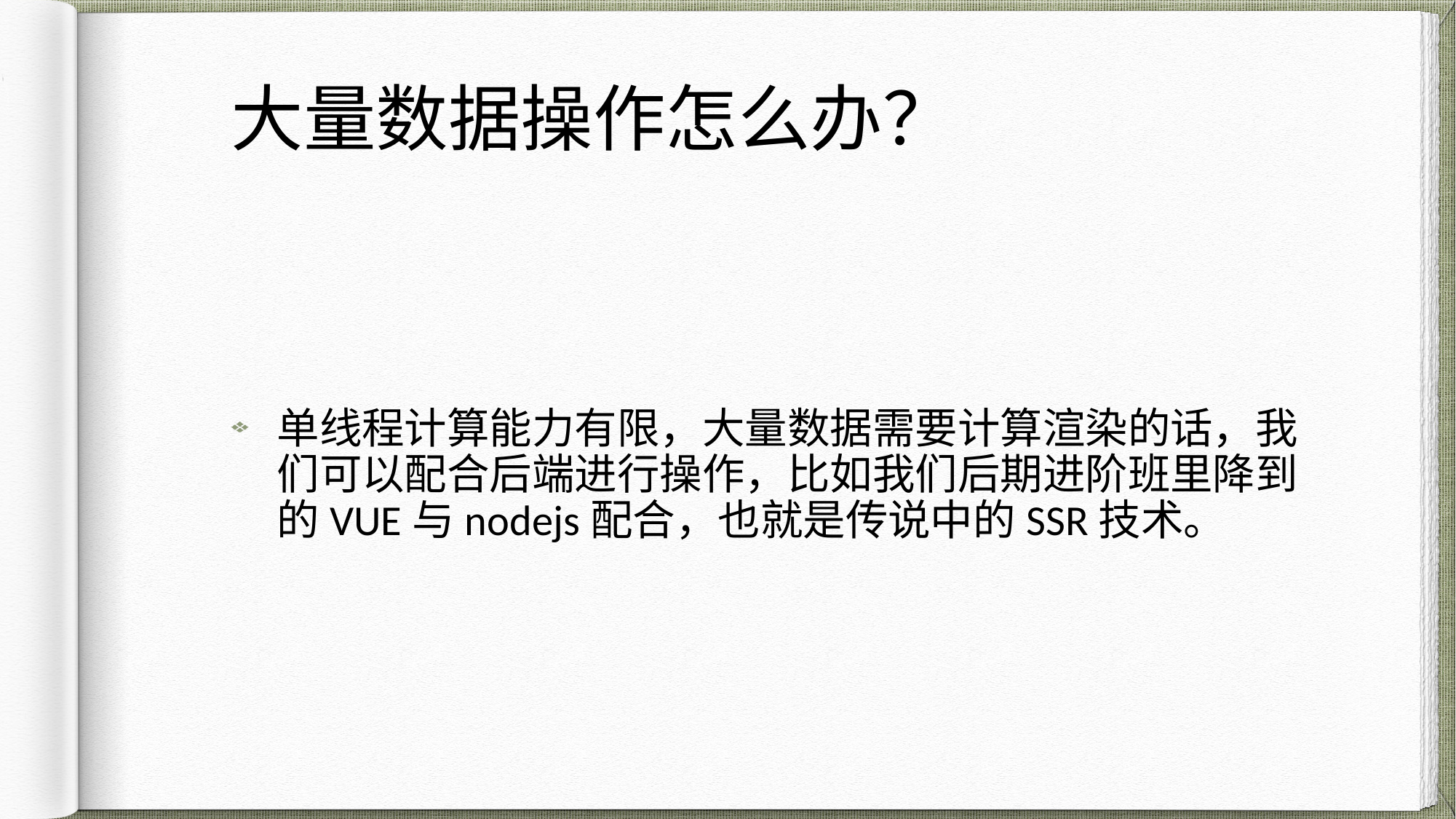

# 大量数据操作怎么办？
单线程计算能力有限，大量数据需要计算渲染的话，我们可以配合后端进行操作，比如我们后期进阶班里降到的VUE与nodejs配合，也就是传说中的SSR技术。